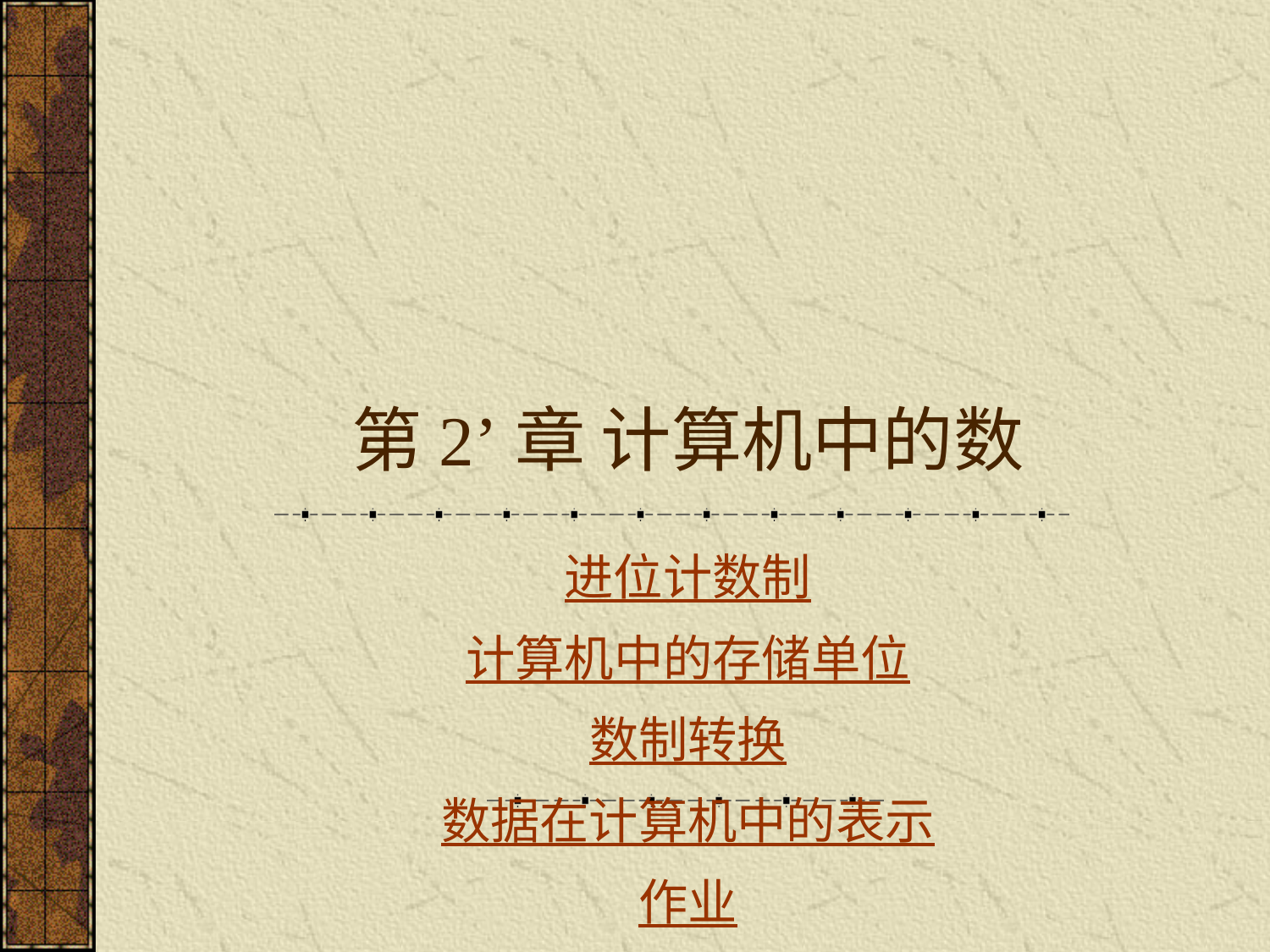

# 第2’章 计算机中的数
进位计数制
计算机中的存储单位
数制转换
数据在计算机中的表示
作业